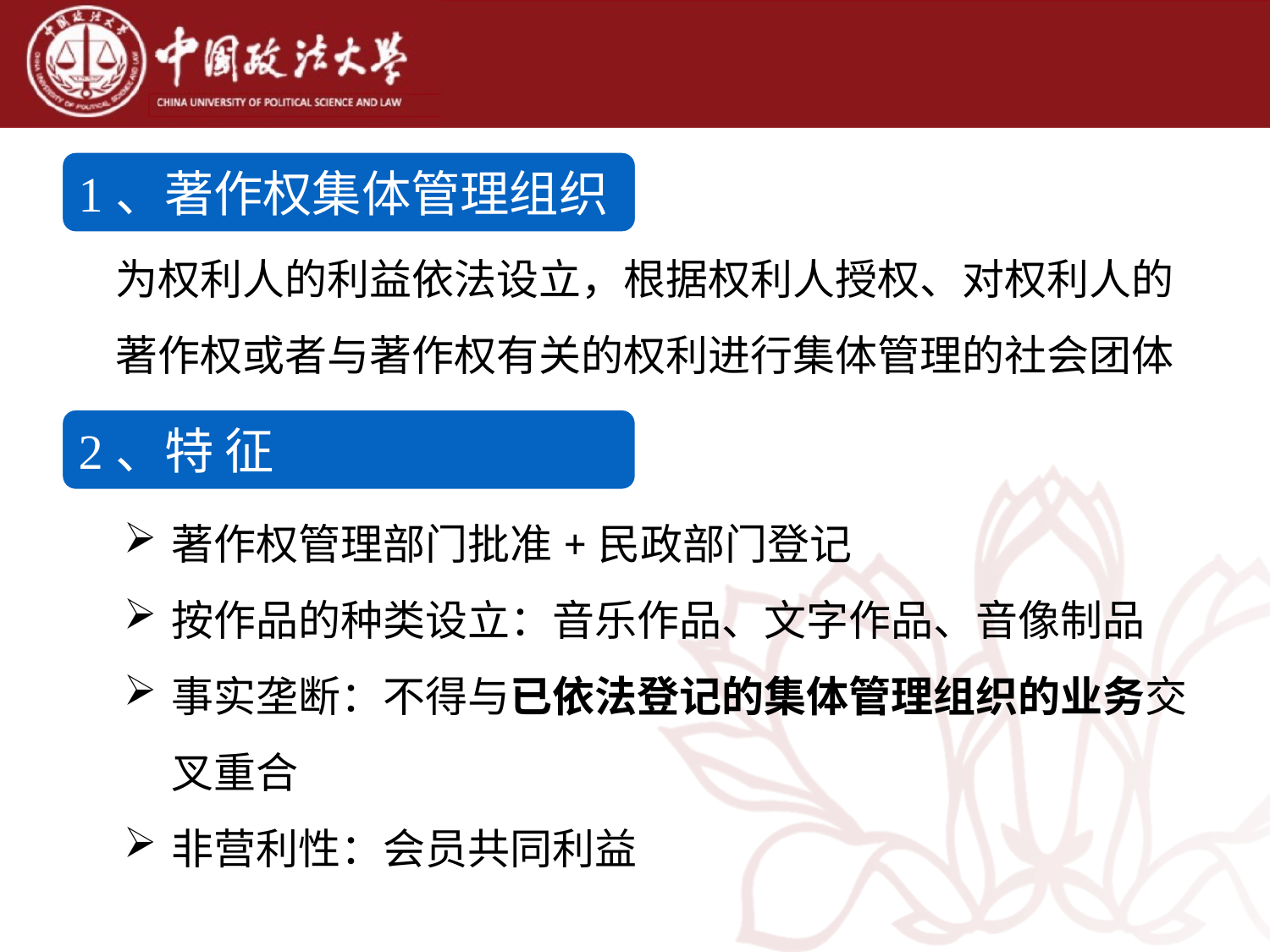

1、著作权集体管理组织
为权利人的利益依法设立，根据权利人授权、对权利人的著作权或者与著作权有关的权利进行集体管理的社会团体
2、特 征
著作权管理部门批准+民政部门登记
按作品的种类设立：音乐作品、文字作品、音像制品
事实垄断：不得与已依法登记的集体管理组织的业务交叉重合
非营利性：会员共同利益